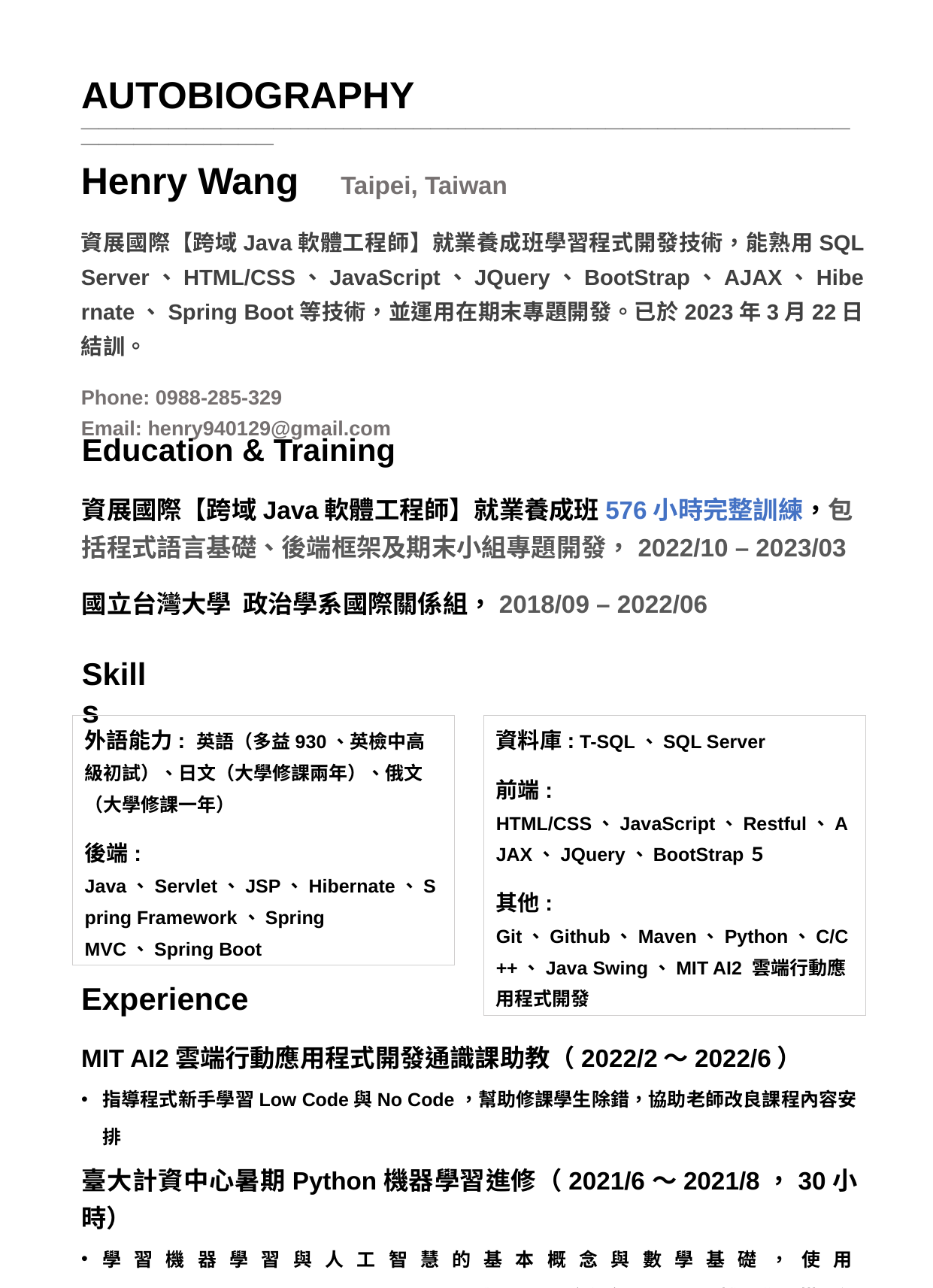

AUTOBIOGRAPHY
_______________________________________________________
Henry Wang    Taipei, Taiwan
資展國際【跨域Java軟體工程師】就業養成班學習程式開發技術，能熟用SQL Server、HTML/CSS、JavaScript、JQuery、BootStrap、AJAX、Hibernate、Spring Boot等技術，並運用在期末專題開發。已於2023年3月22日結訓。
Phone: 0988-285-329
Email: henry940129@gmail.com
Education & Training
資展國際【跨域Java軟體工程師】就業養成班576小時完整訓練，包括程式語言基礎、後端框架及期末小組專題開發，2022/10 – 2023/03
國立台灣大學  政治學系國際關係組，2018/09 – 2022/06
Skills
外語能力: 英語（多益930、英檢中高級初試）、日文（大學修課兩年）、俄文（大學修課一年）
後端: Java、Servlet、JSP、Hibernate、Spring Framework、Spring MVC、Spring Boot
資料庫: T-SQL、SQL Server
前端: HTML/CSS、JavaScript、Restful、AJAX、JQuery、BootStrap５
其他: Git、Github、Maven、Python、C/C++、Java Swing、MIT AI2 雲端行動應用程式開發
Experience
MIT AI2雲端行動應用程式開發通識課助教（2022/2～2022/6）
指導程式新手學習Low Code與No Code，幫助修課學生除錯，協助老師改良課程內容安排
臺大計資中心暑期Python機器學習進修（2021/6～2021/8，30小時）
學習機器學習與人工智慧的基本概念與數學基礎，使用sklearn、numpy、pandas、matplotlib與Spider實作各種Python機器學習模型訓練